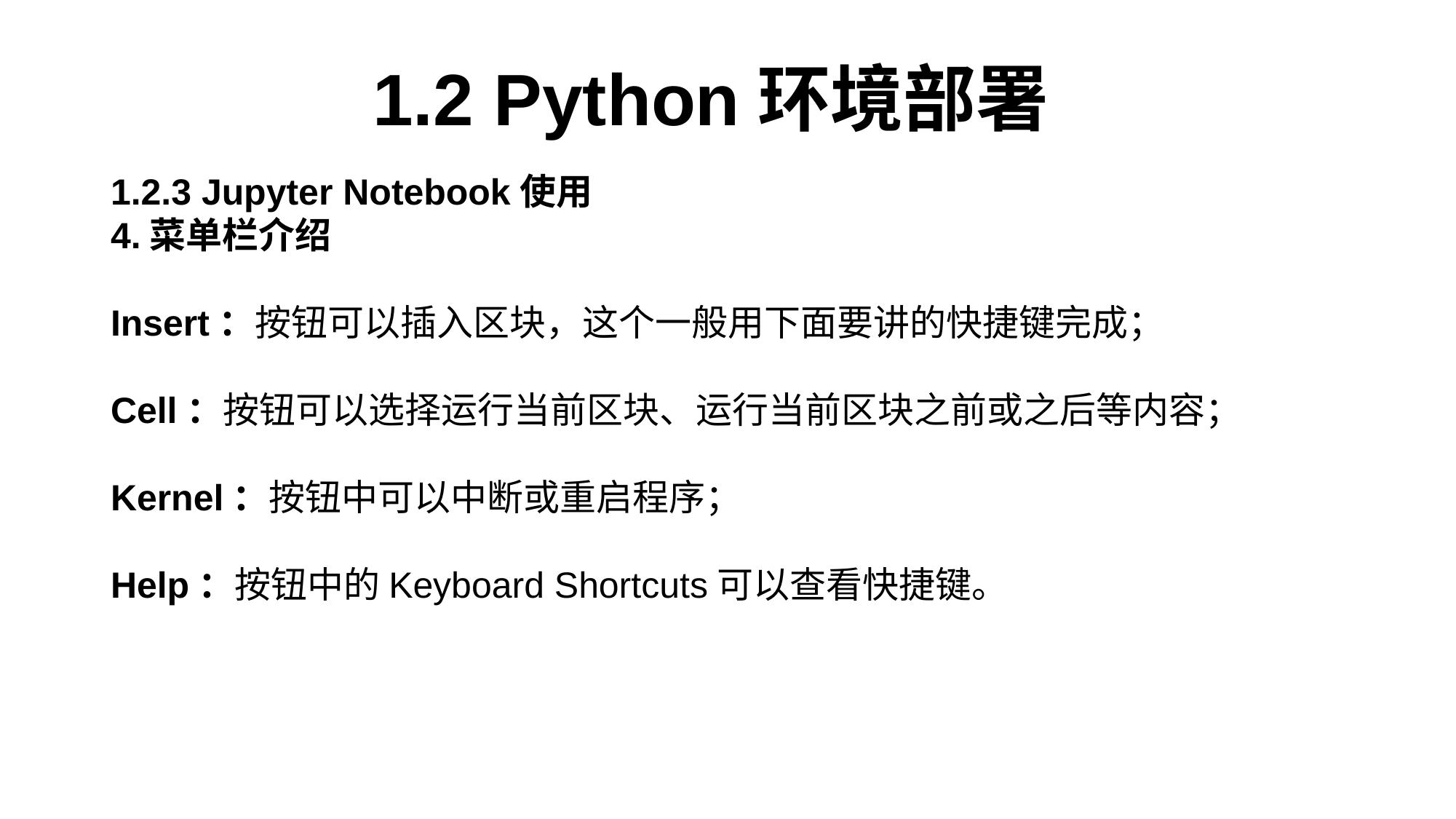

1.2 Python环境部署
1.2.3 Jupyter Notebook使用
4.菜单栏介绍

Insert：按钮可以插入区块，这个一般用下面要讲的快捷键完成；

Cell：按钮可以选择运行当前区块、运行当前区块之前或之后等内容；

Kernel：按钮中可以中断或重启程序；

Help：按钮中的Keyboard Shortcuts可以查看快捷键。